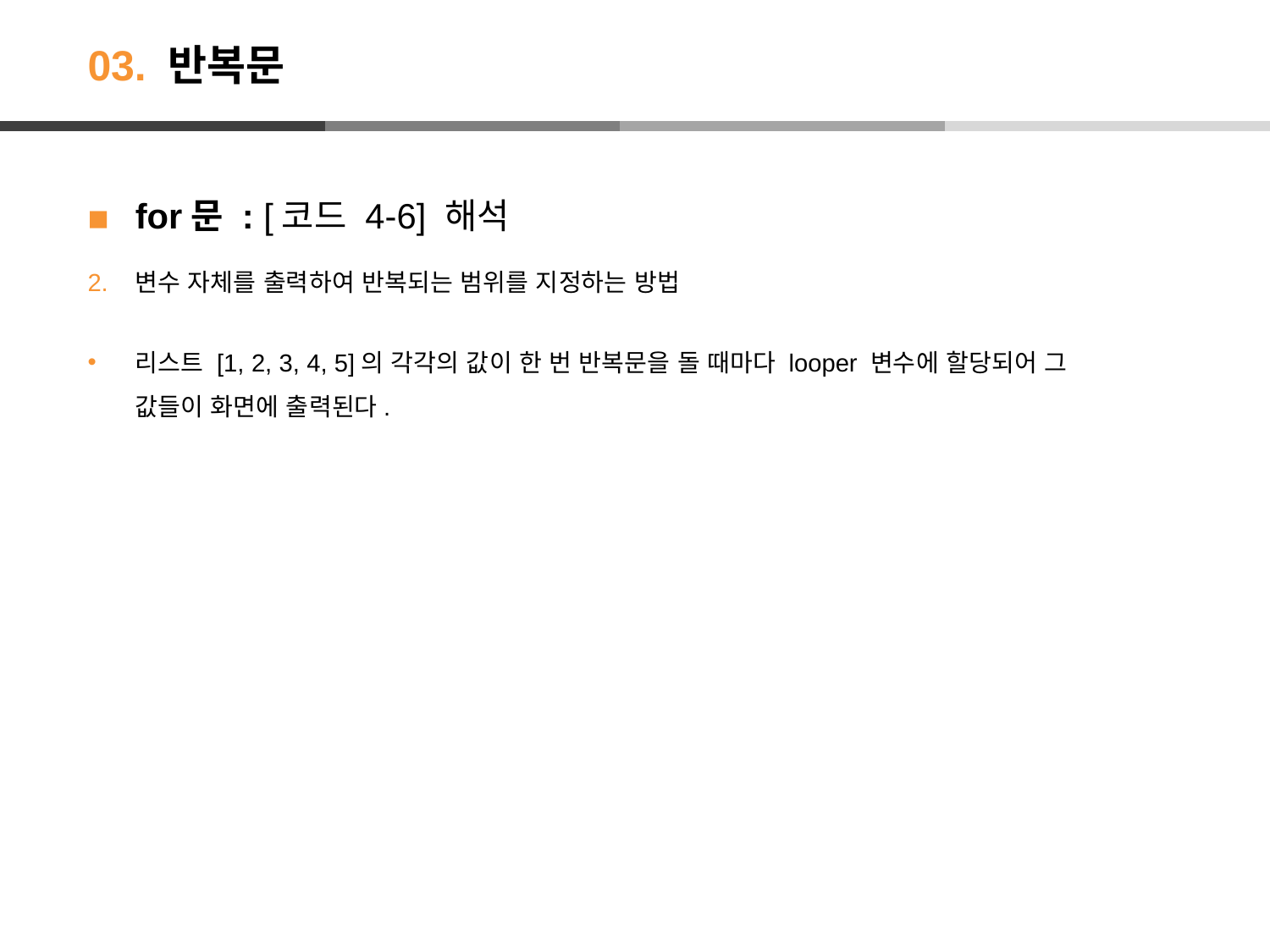

# 03. 반복문
for문 : [코드 4-6] 해석

변수 자체를 출력하여 반복되는 범위를 지정하는 방법
리스트 [1, 2, 3, 4, 5]의 각각의 값이 한 번 반복문을 돌 때마다 looper 변수에 할당되어 그 값들이 화면에 출력된다.